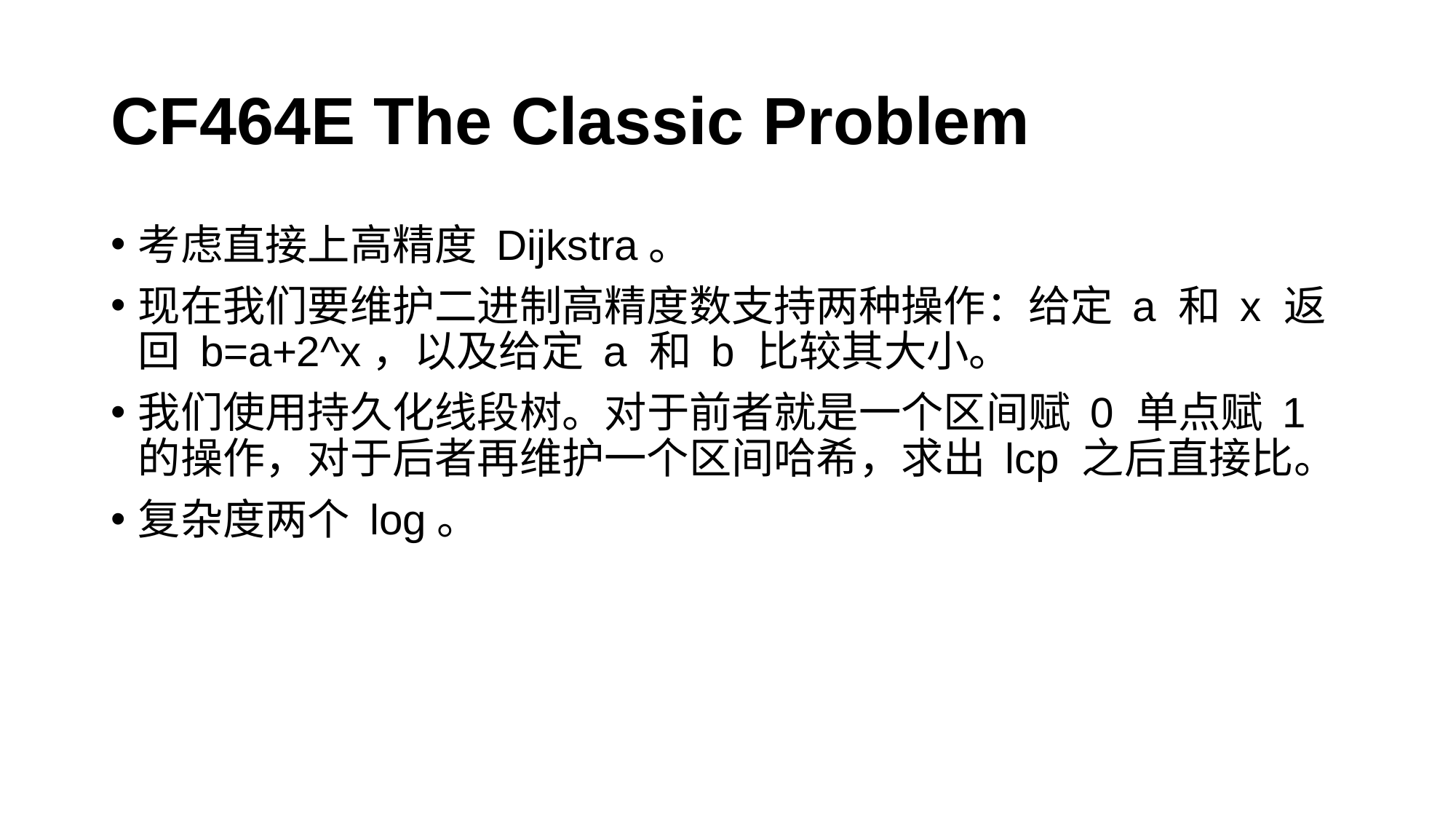

# CF464E The Classic Problem
考虑直接上高精度 Dijkstra。
现在我们要维护二进制高精度数支持两种操作：给定 a 和 x 返回 b=a+2^x，以及给定 a 和 b 比较其大小。
我们使用持久化线段树。对于前者就是一个区间赋 0 单点赋 1 的操作，对于后者再维护一个区间哈希，求出 lcp 之后直接比。
复杂度两个 log。